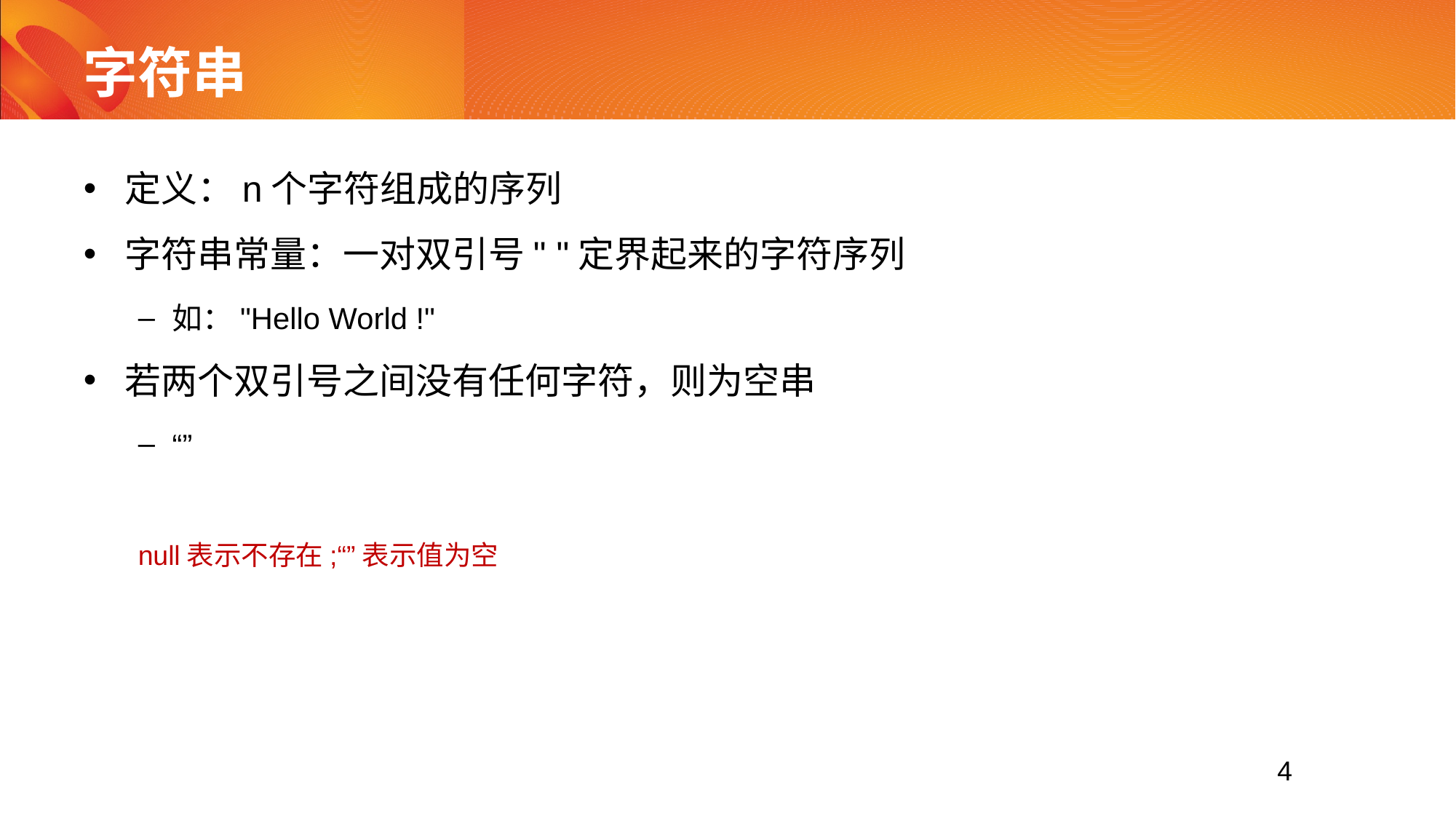

# 字符串
定义：n个字符组成的序列
字符串常量：一对双引号" "定界起来的字符序列
如："Hello World !"
若两个双引号之间没有任何字符，则为空串
“”

null表示不存在;“”表示值为空